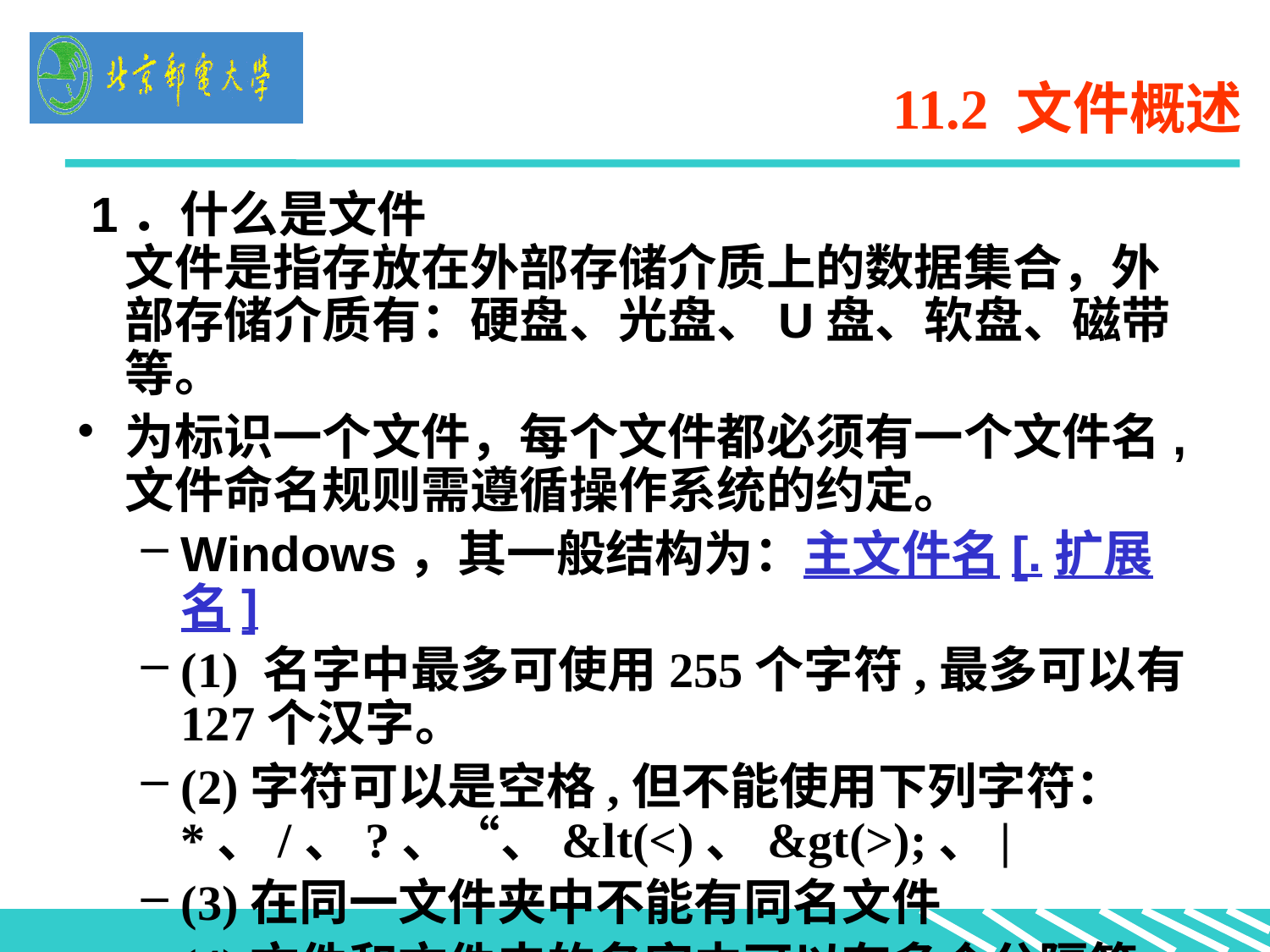

# 11.2 文件概述
 1．什么是文件
文件是指存放在外部存储介质上的数据集合，外部存储介质有：硬盘、光盘、U盘、软盘、磁带等。
为标识一个文件，每个文件都必须有一个文件名,文件命名规则需遵循操作系统的约定。
Windows，其一般结构为：主文件名[.扩展名]
(1) 名字中最多可使用255个字符,最多可以有127个汉字。
(2)字符可以是空格,但不能使用下列字符：*、/、?、“、&lt(<)、&gt(>);、|
(3)在同一文件夹中不能有同名文件
(4)文件和文件夹的名字中可以有多个分隔符
1